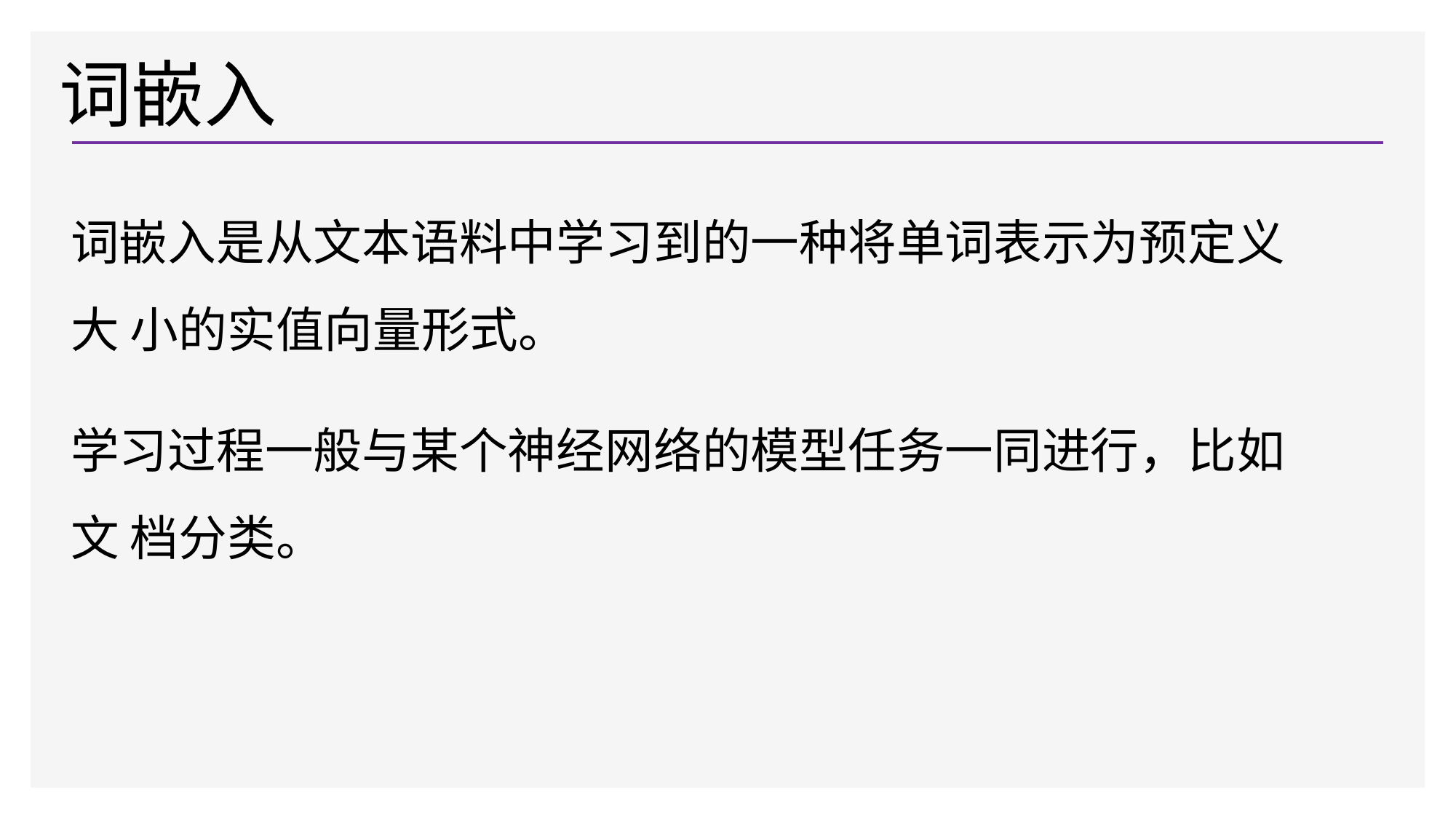

# 词嵌入
词嵌入是从文本语料中学习到的一种将单词表示为预定义大 小的实值向量形式。
学习过程一般与某个神经网络的模型任务一同进行，比如文 档分类。